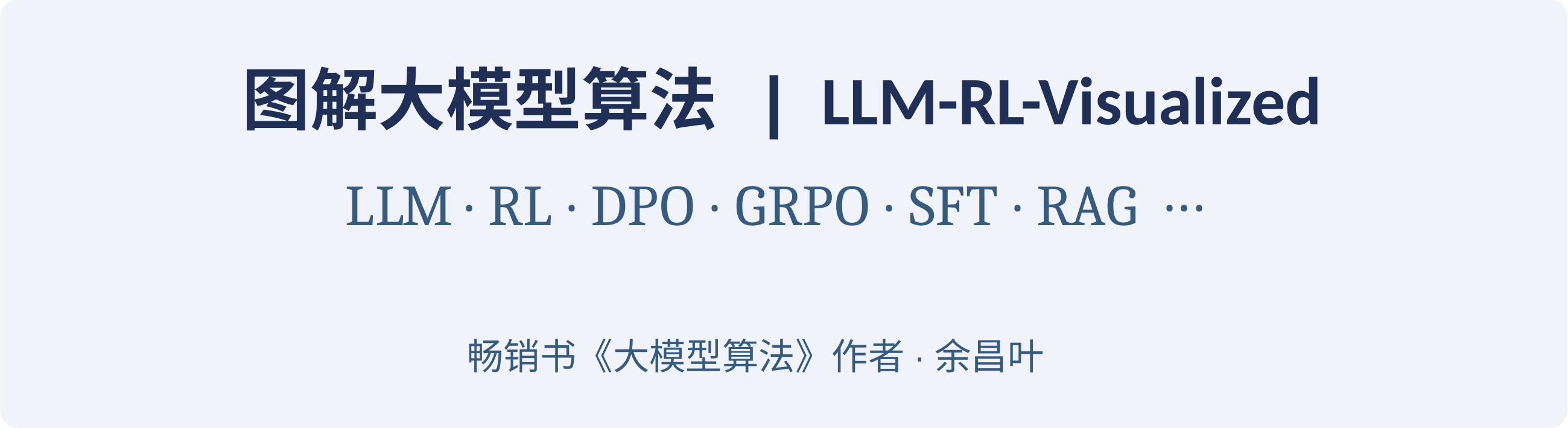

图解大模型算法  |  LLM-RL-Visualized
LLM · RL · DPO · GRPO · SFT · RAG  ···
畅销书《大模型算法》作者·余昌叶